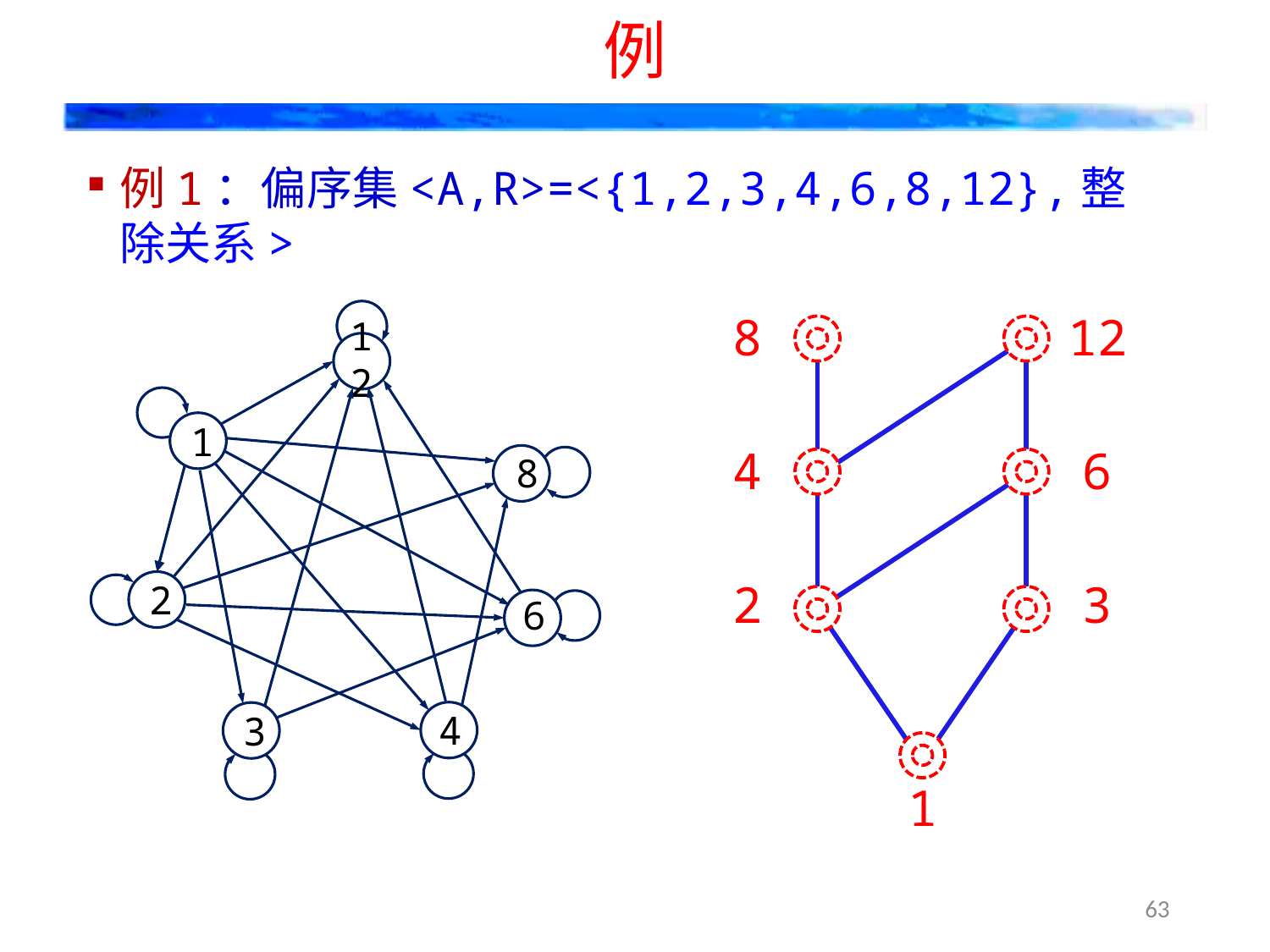

# 例
例1：偏序集<A,R>=<{1,2,3,4,6,8,12},整除关系>

12

1
8

2

6

4
3

8
12

4
6
2
3
1
63